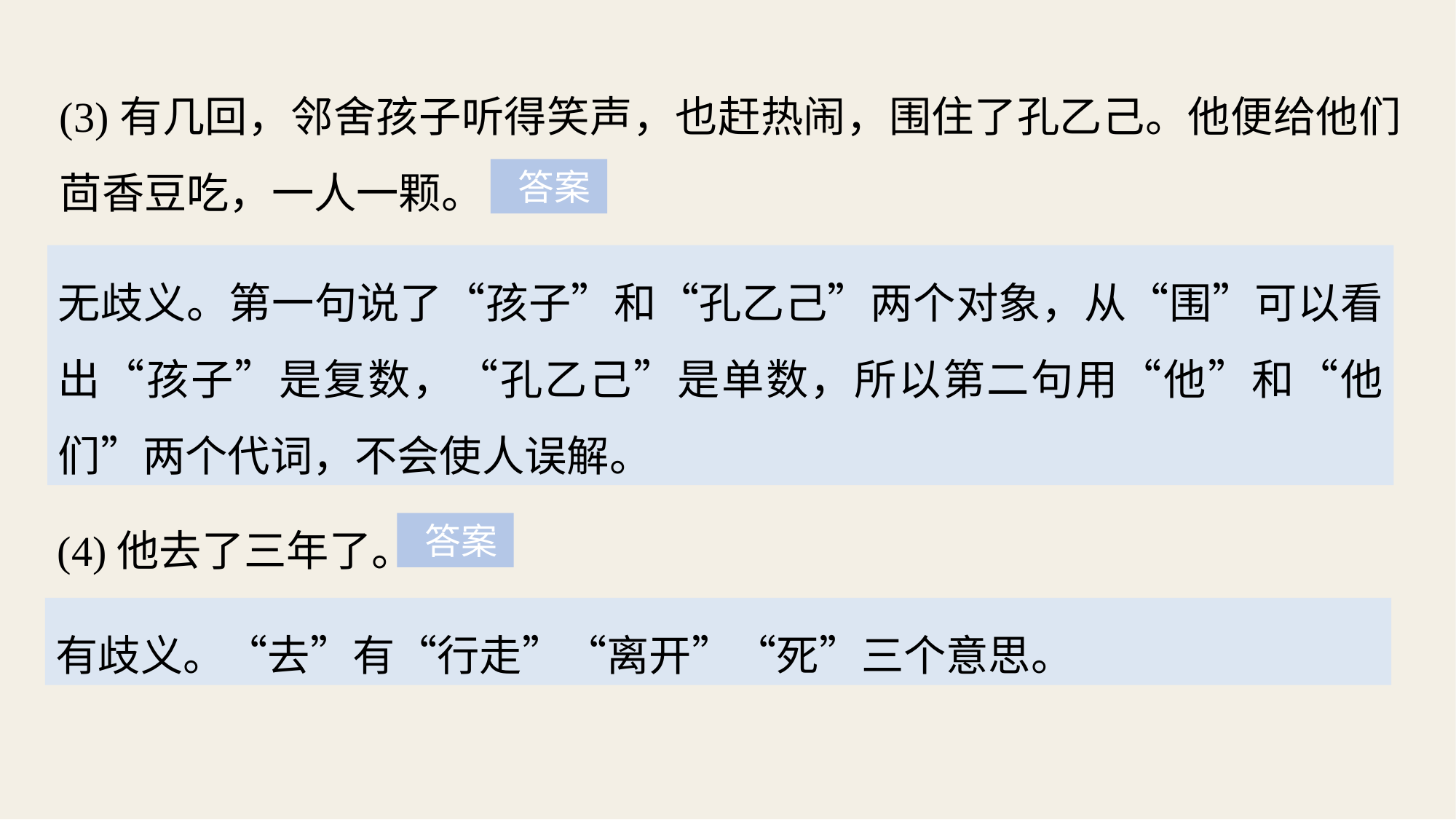

(3)有几回，邻舍孩子听得笑声，也赶热闹，围住了孔乙己。他便给他们茴香豆吃，一人一颗。
 答案
无歧义。第一句说了“孩子”和“孔乙己”两个对象，从“围”可以看出“孩子”是复数，“孔乙己”是单数，所以第二句用“他”和“他们”两个代词，不会使人误解。
(4)他去了三年了。
 答案
有歧义。“去”有“行走”“离开”“死”三个意思。